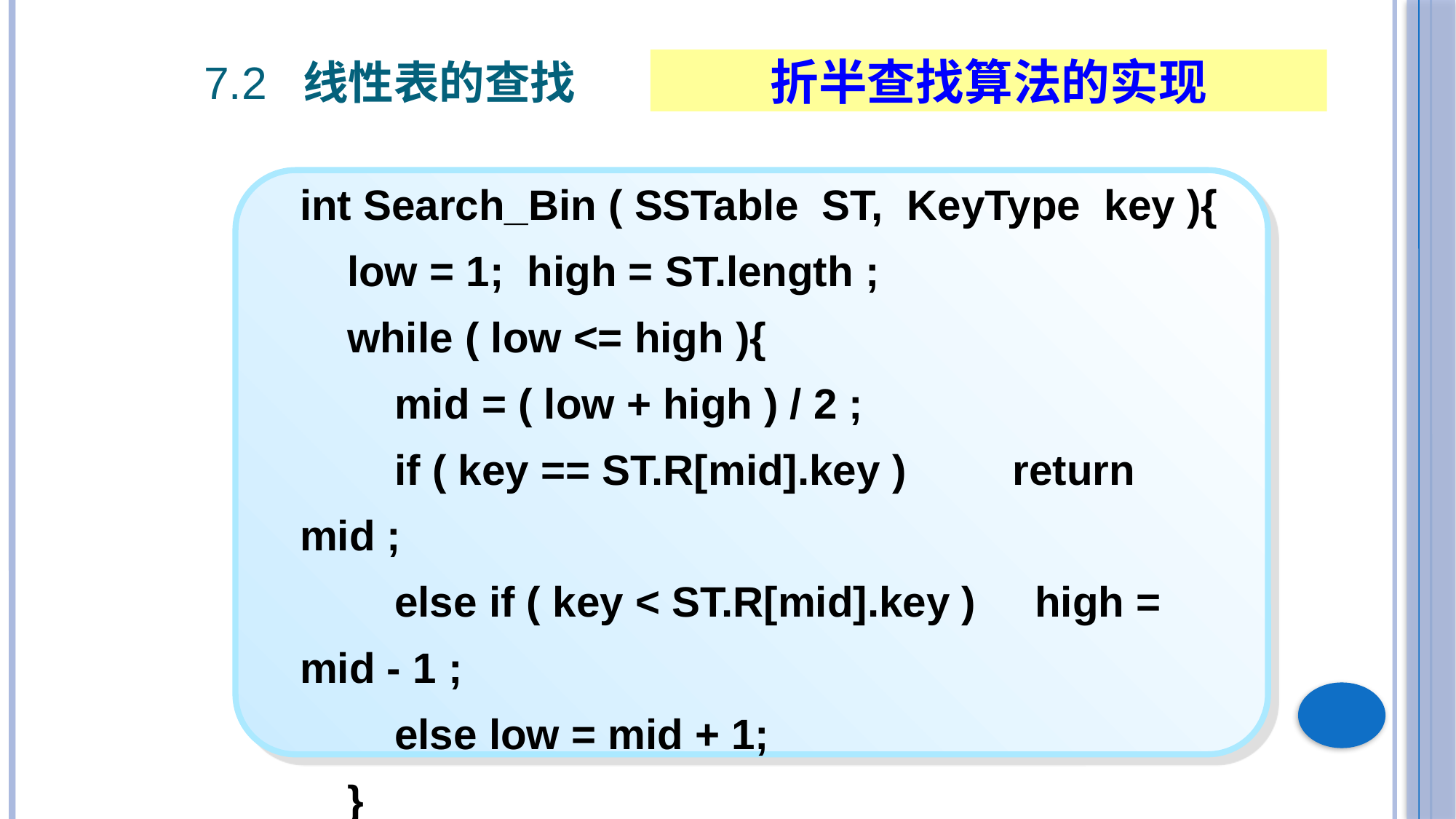

7.2  线性表的查找
折半查找算法的实现
int Search_Bin ( SSTable  ST,  KeyType  key ){
    low = 1;  high = ST.length ;
    while ( low <= high ){
        mid = ( low + high ) / 2 ;
        if ( key == ST.R[mid].key )         return  mid ;
        else if ( key < ST.R[mid].key )     high = mid - 1 ;
        else low = mid + 1;
    }
    return  0 ;     }